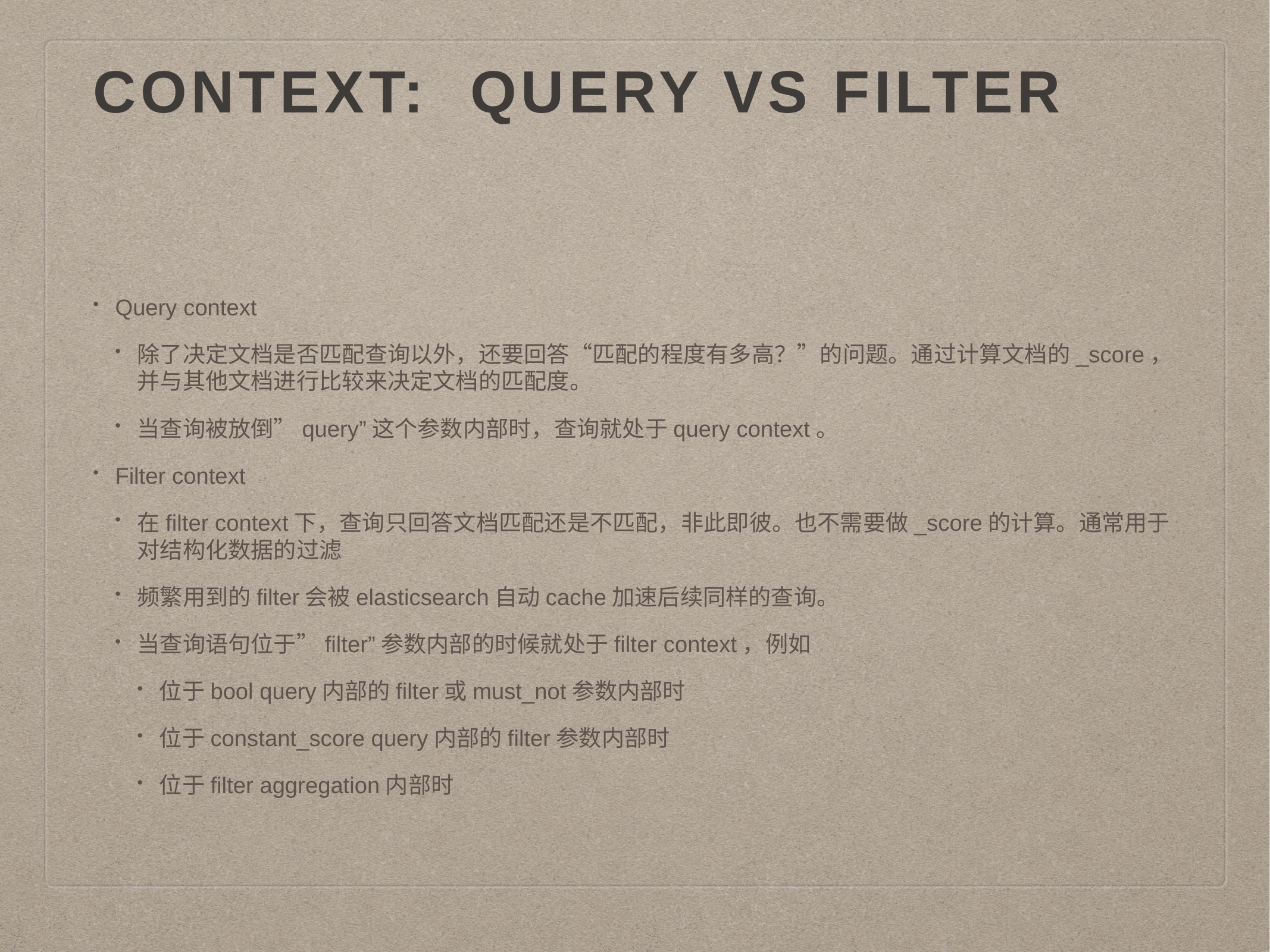

# context:  query vs Filter
Query context
除了决定文档是否匹配查询以外，还要回答“匹配的程度有多高？”的问题。通过计算文档的_score，并与其他文档进行比较来决定文档的匹配度。
当查询被放倒”query”这个参数内部时，查询就处于query context。
Filter context
在filter context下，查询只回答文档匹配还是不匹配，非此即彼。也不需要做_score的计算。通常用于对结构化数据的过滤
频繁用到的filter会被elasticsearch自动cache加速后续同样的查询。
当查询语句位于”filter”参数内部的时候就处于filter context，例如
位于bool query内部的filter或must_not参数内部时
位于constant_score query内部的filter参数内部时
位于filter aggregation内部时
5